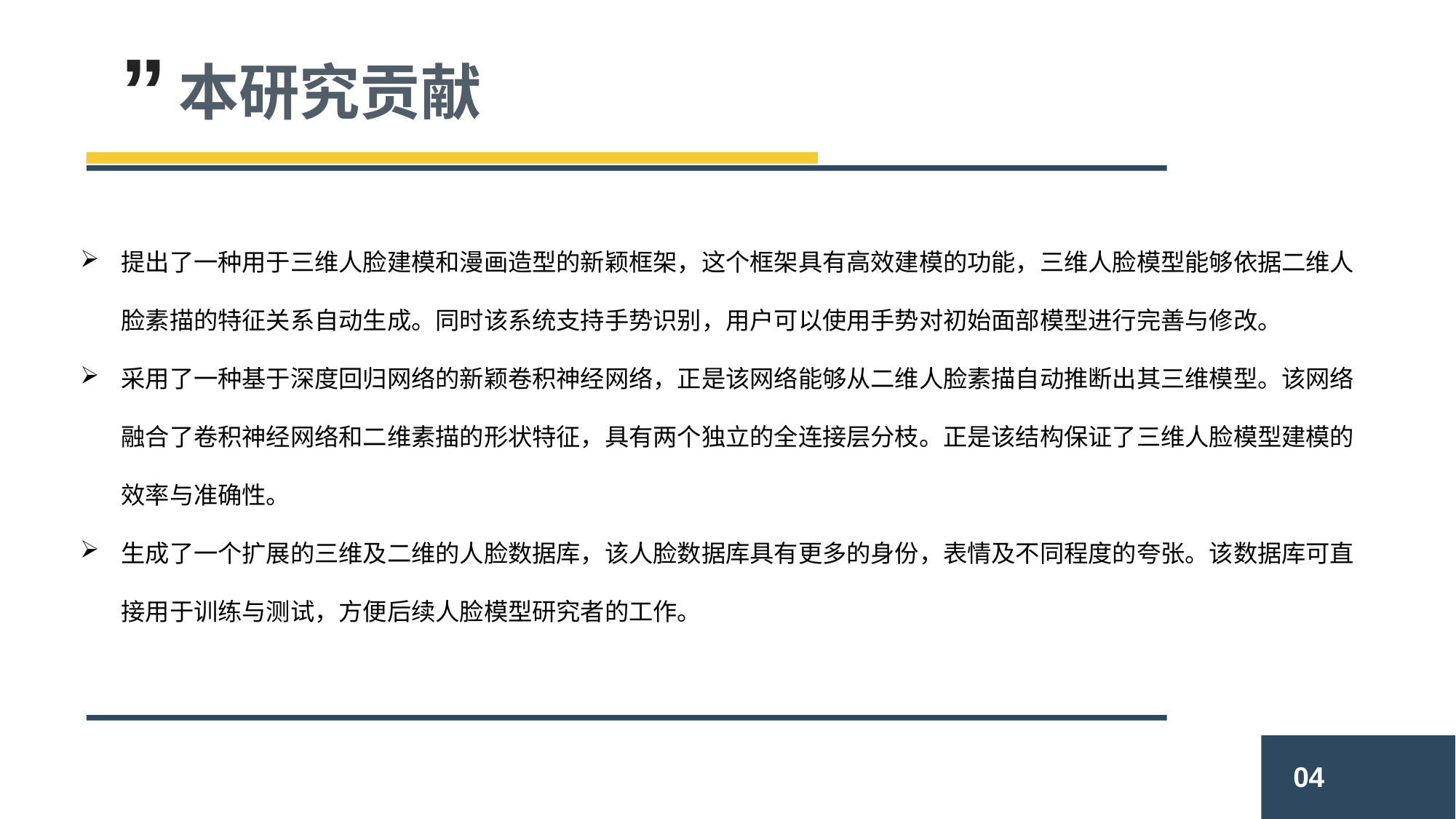

”
本研究贡献

提出了一种用于三维人脸建模和漫画造型的新颖框架，这个框架具有高效建模的功能，三维人脸模型能够依据二维人脸素描的特征关系自动生成。同时该系统支持手势识别，用户可以使用手势对初始面部模型进行完善与修改。
采用了一种基于深度回归网络的新颖卷积神经网络，正是该网络能够从二维人脸素描自动推断出其三维模型。该网络融合了卷积神经网络和二维素描的形状特征，具有两个独立的全连接层分枝。正是该结构保证了三维人脸模型建模的效率与准确性。
生成了一个扩展的三维及二维的人脸数据库，该人脸数据库具有更多的身份，表情及不同程度的夸张。该数据库可直接用于训练与测试，方便后续人脸模型研究者的工作。

04